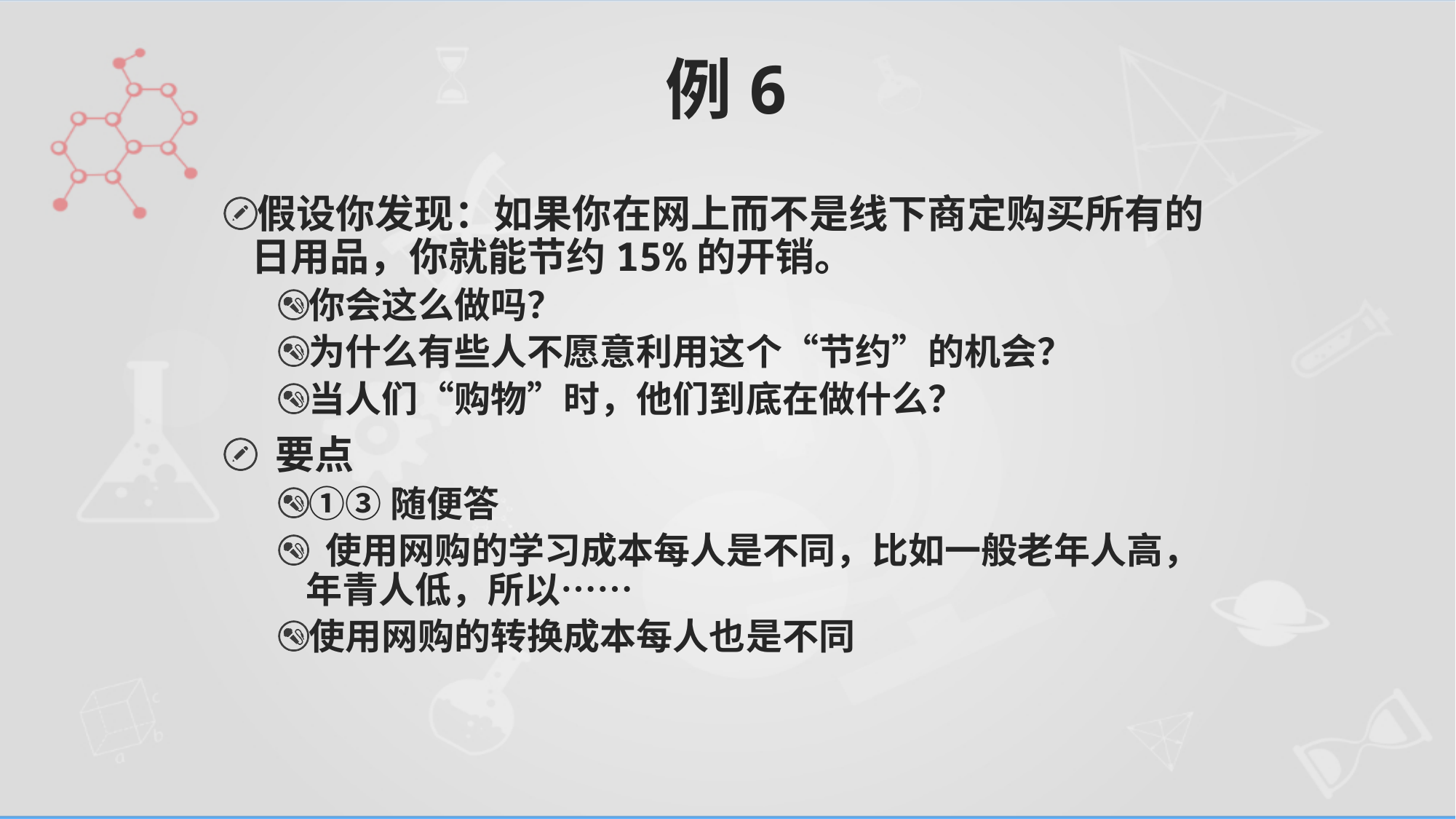

# 例6
假设你发现：如果你在网上而不是线下商定购买所有的日用品，你就能节约15%的开销。
你会这么做吗？
为什么有些人不愿意利用这个“节约”的机会？
当人们“购物”时，他们到底在做什么？
 要点
①③随便答
 使用网购的学习成本每人是不同，比如一般老年人高，年青人低，所以……
使用网购的转换成本每人也是不同